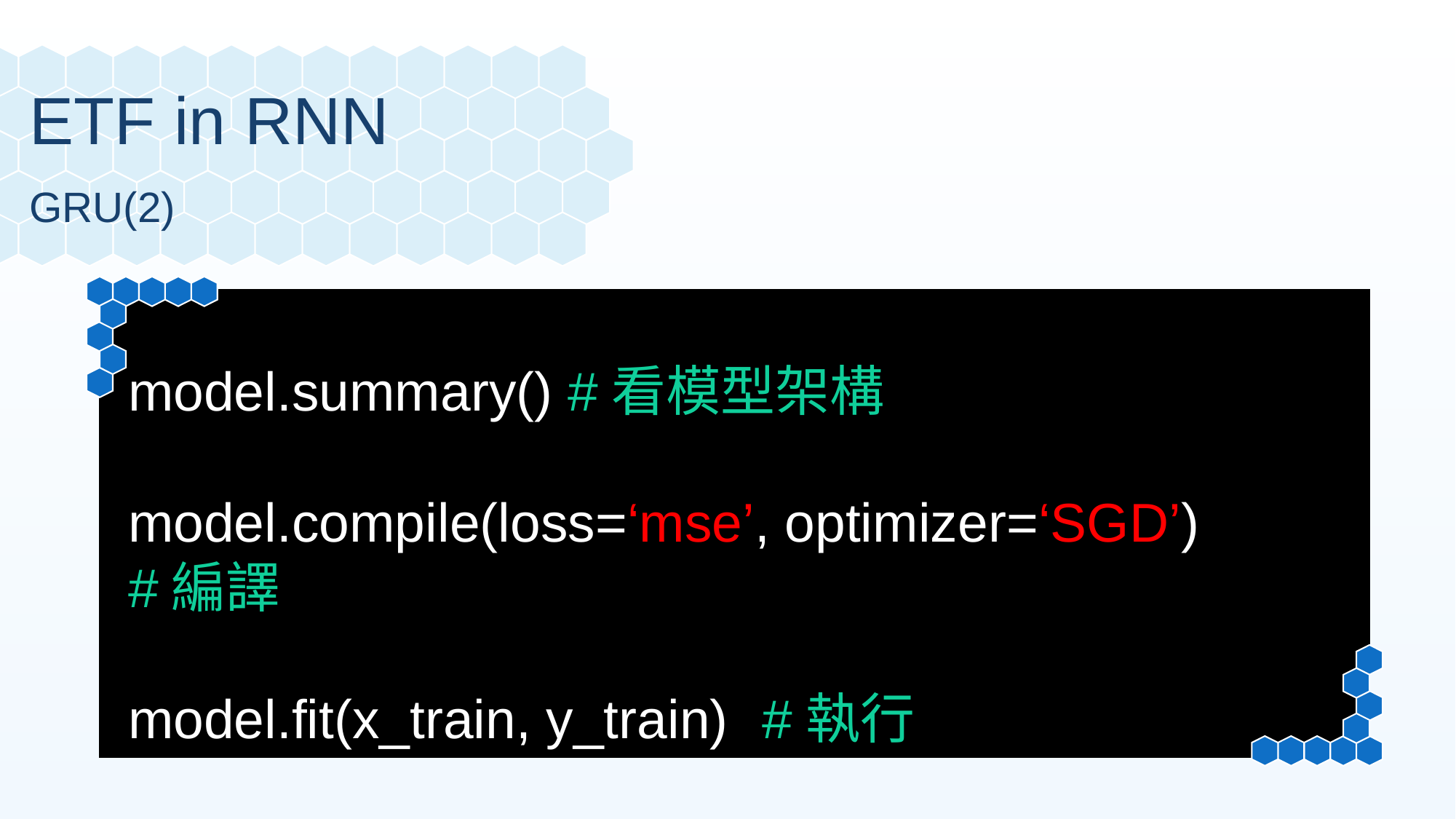

ETF in RNN
GRU(2)

model.summary() #看模型架構

model.compile(loss=‘mse’, optimizer=‘SGD’)
#編譯

model.fit(x_train, y_train) )#執行